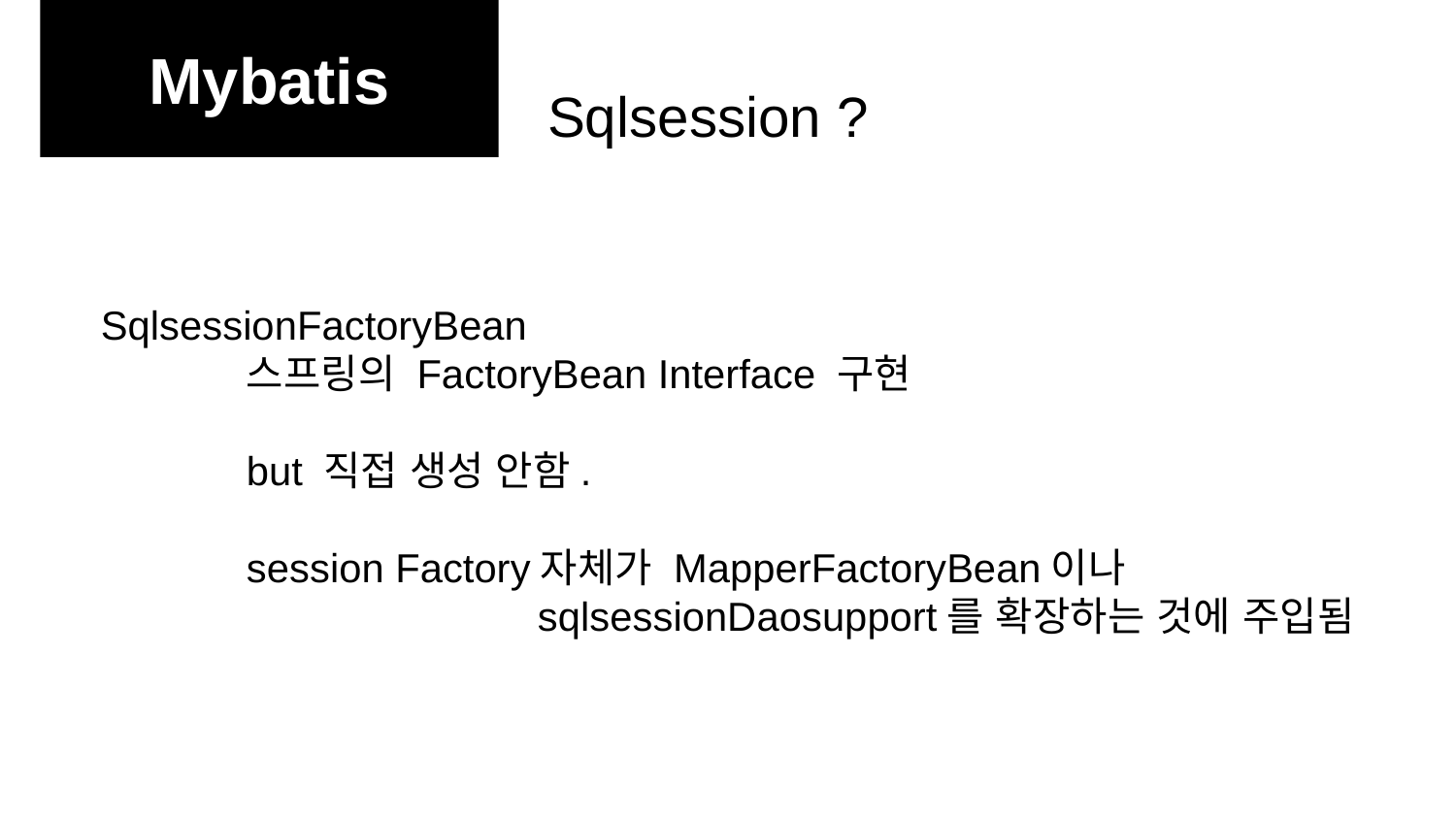

Mybatis
Sqlsession ?
SqlsessionFactoryBean
	스프링의 FactoryBean Interface 구현

	but 직접 생성 안함.

	session Factory자체가 MapperFactoryBean이나
			sqlsessionDaosupport를 확장하는 것에 주입됨